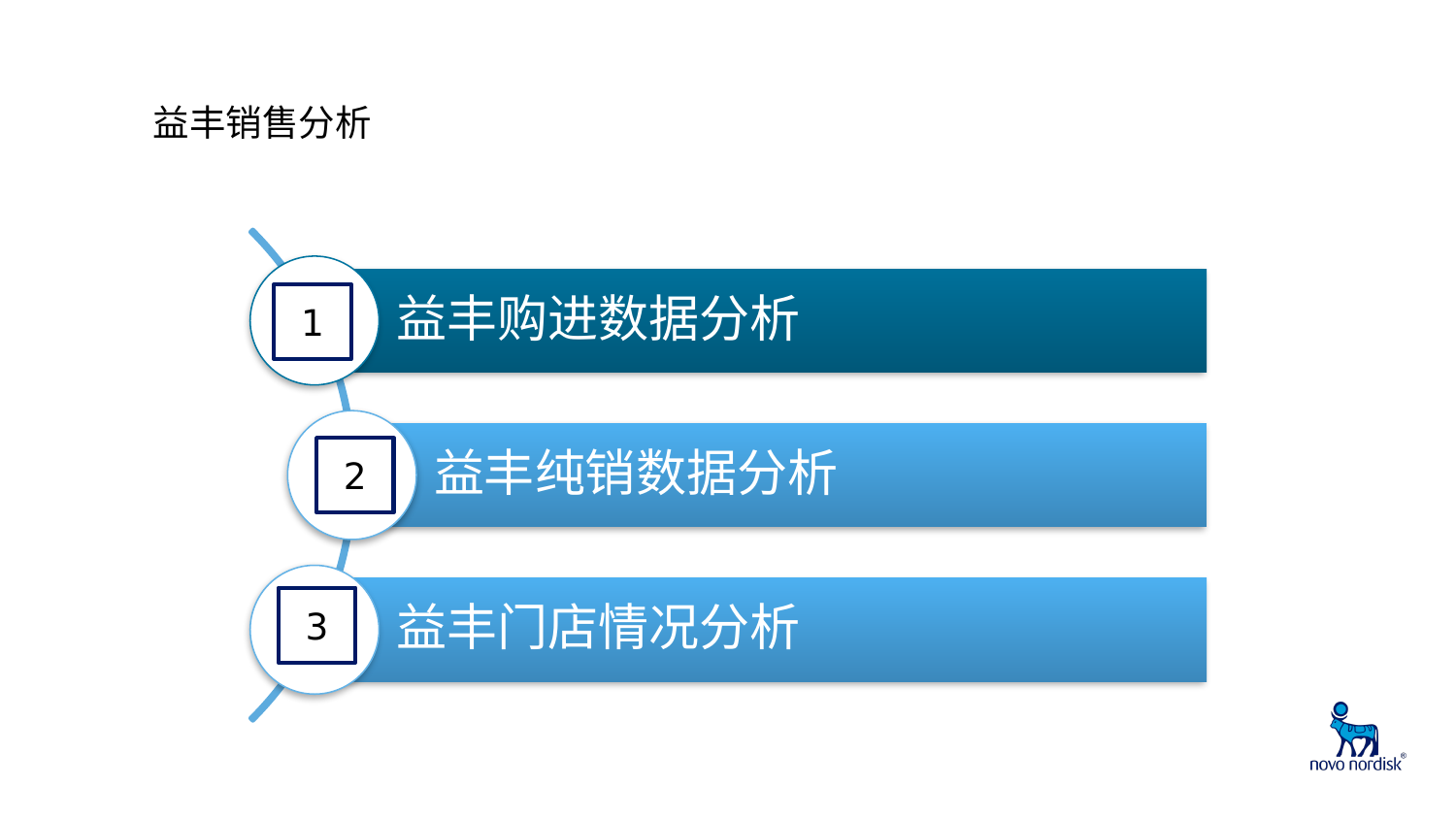

2
益丰销售分析
益丰购进数据分析
益丰纯销数据分析
益丰门店情况分析
1

2
3